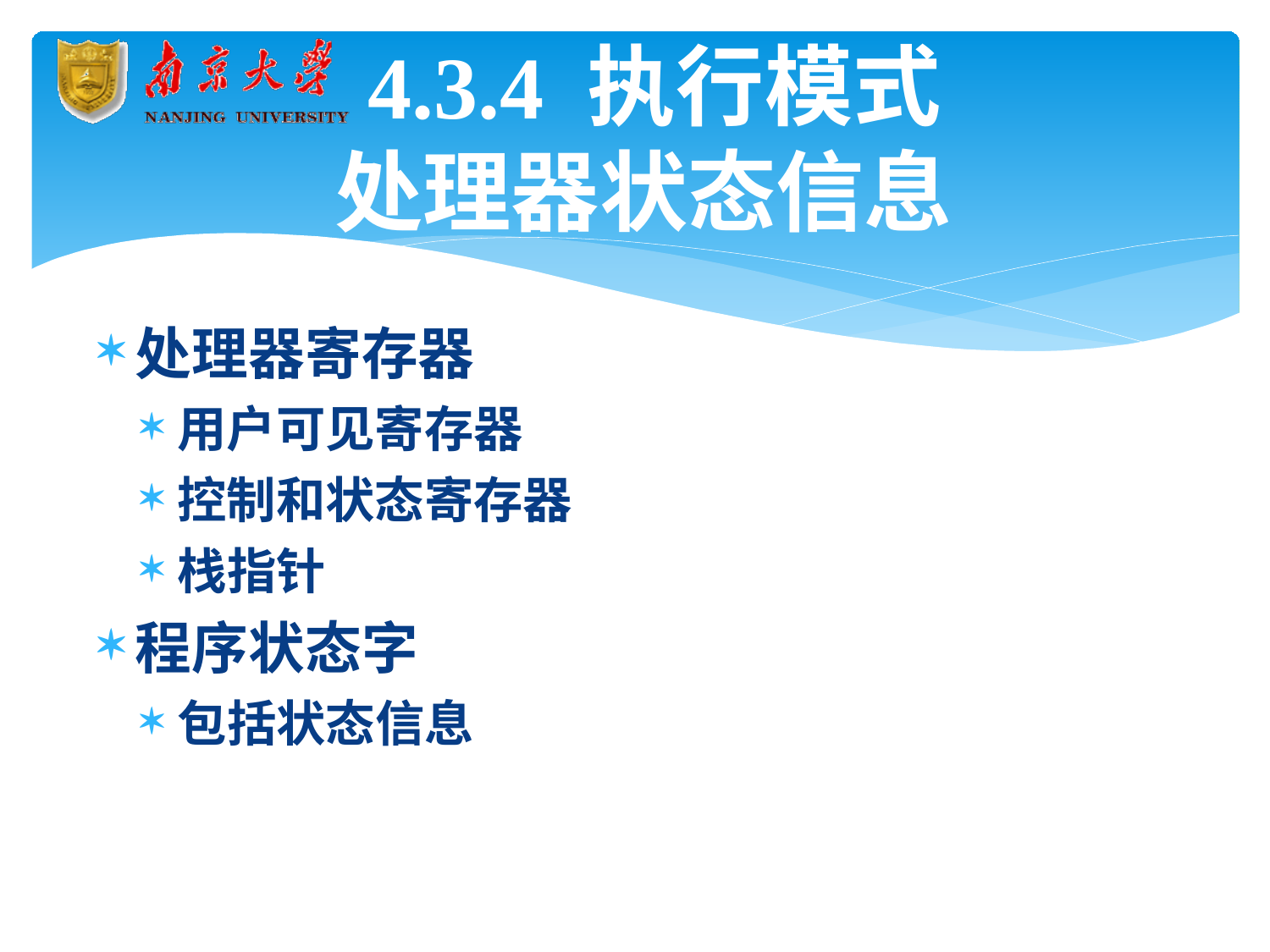

# 4.3.4 执行模式 处理器状态信息

处理器寄存器
用户可见寄存器
控制和状态寄存器
栈指针
程序状态字
包括状态信息